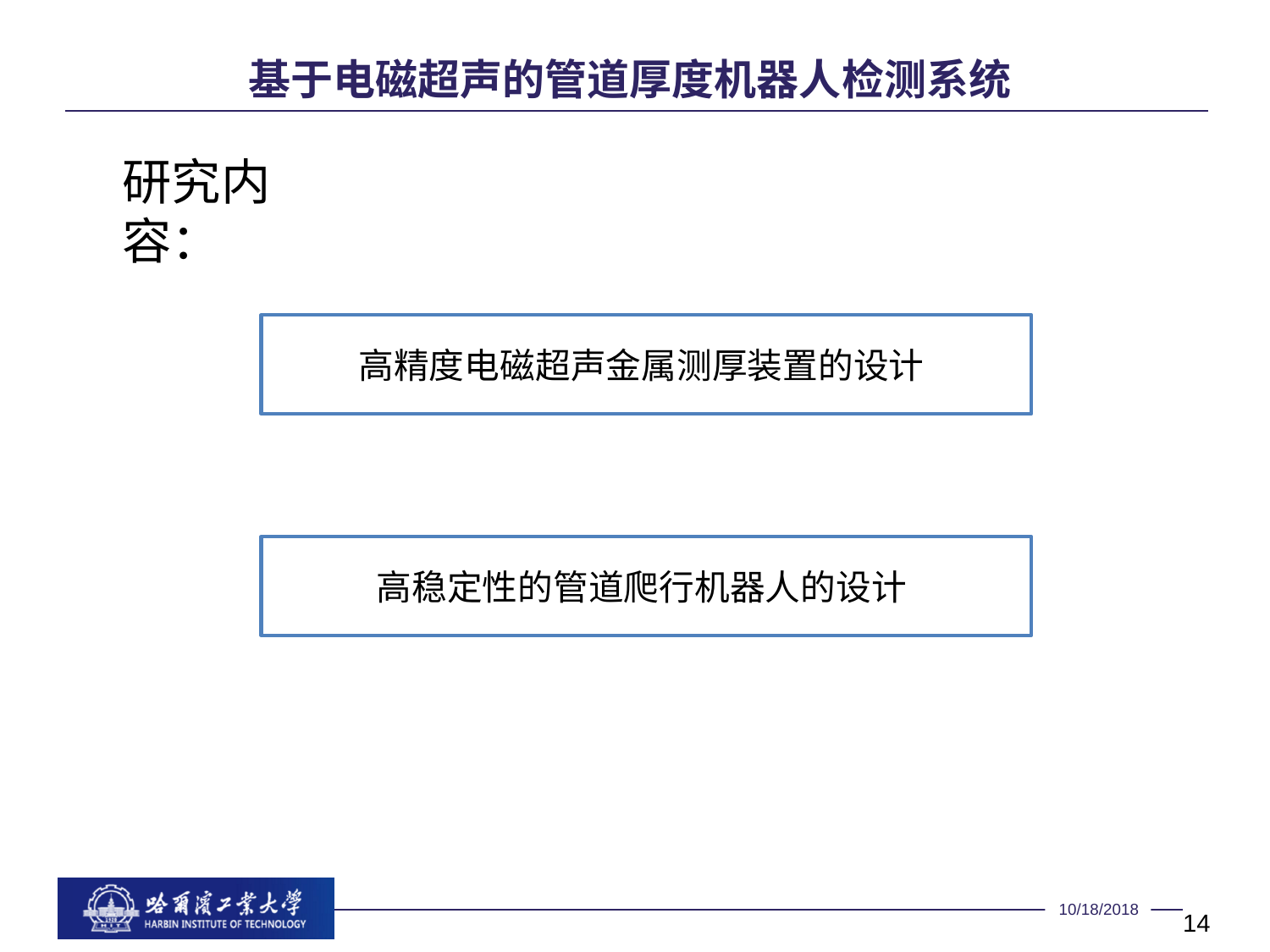

基于电磁超声的管道厚度机器人检测系统
研究内容：
高精度电磁超声金属测厚装置的设计
高稳定性的管道爬行机器人的设计
14